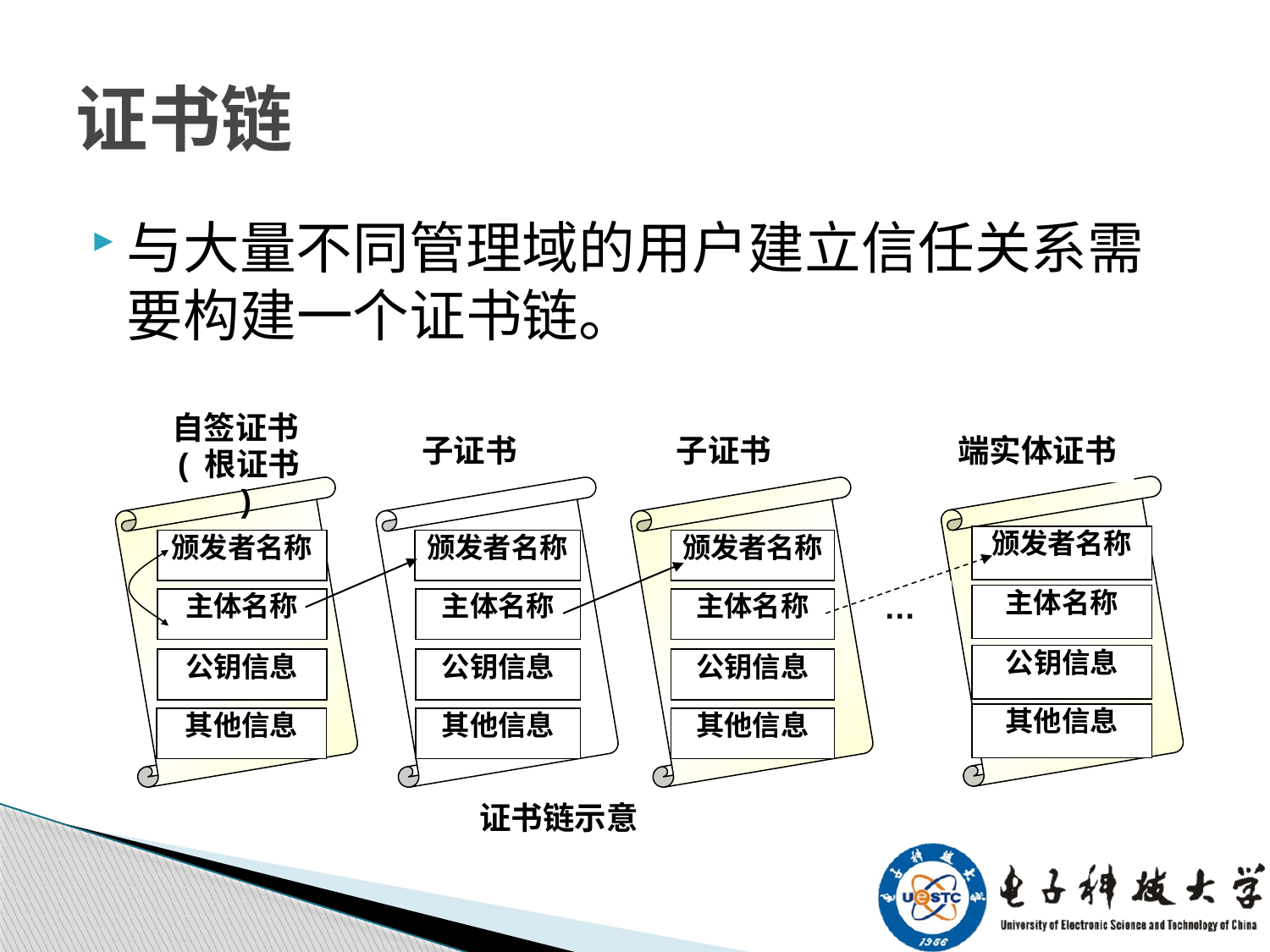

# 证书链
与大量不同管理域的用户建立信任关系需要构建一个证书链。
自签证书( 根证书 )
子证书
子证书
端实体证书

颁发者名称
颁发者名称
颁发者名称
颁发者名称

…
主体名称
主体名称
主体名称
主体名称
公钥信息
公钥信息
公钥信息
公钥信息
其他信息
其他信息
其他信息
其他信息
证书链示意